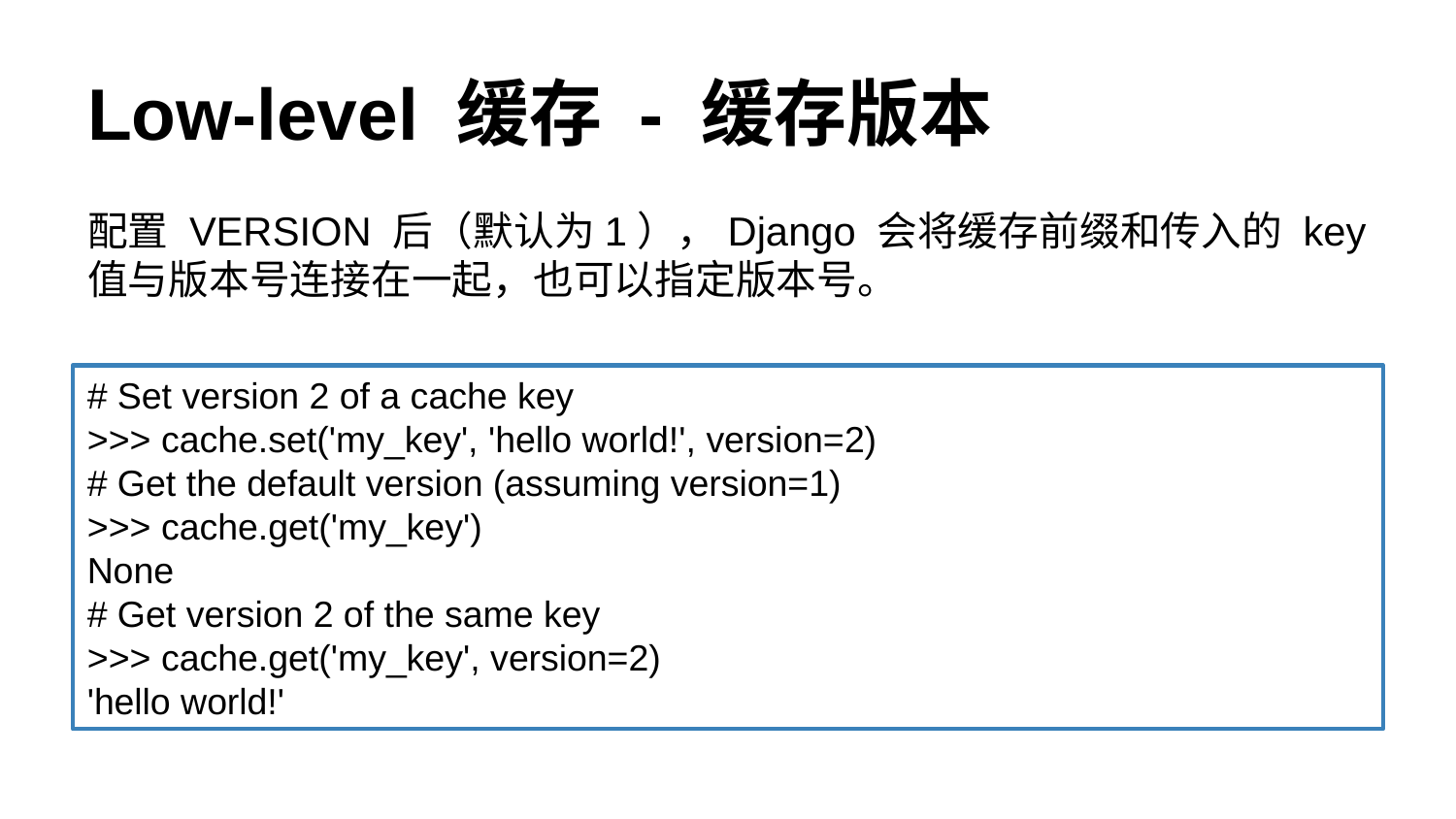

# Low-level 缓存 - 缓存版本
配置 VERSION 后（默认为1），Django 会将缓存前缀和传入的 key 值与版本号连接在一起，也可以指定版本号。

# Set version 2 of a cache key
>>> cache.set('my_key', 'hello world!', version=2)
# Get the default version (assuming version=1)
>>> cache.get('my_key')
None
# Get version 2 of the same key
>>> cache.get('my_key', version=2)
'hello world!'